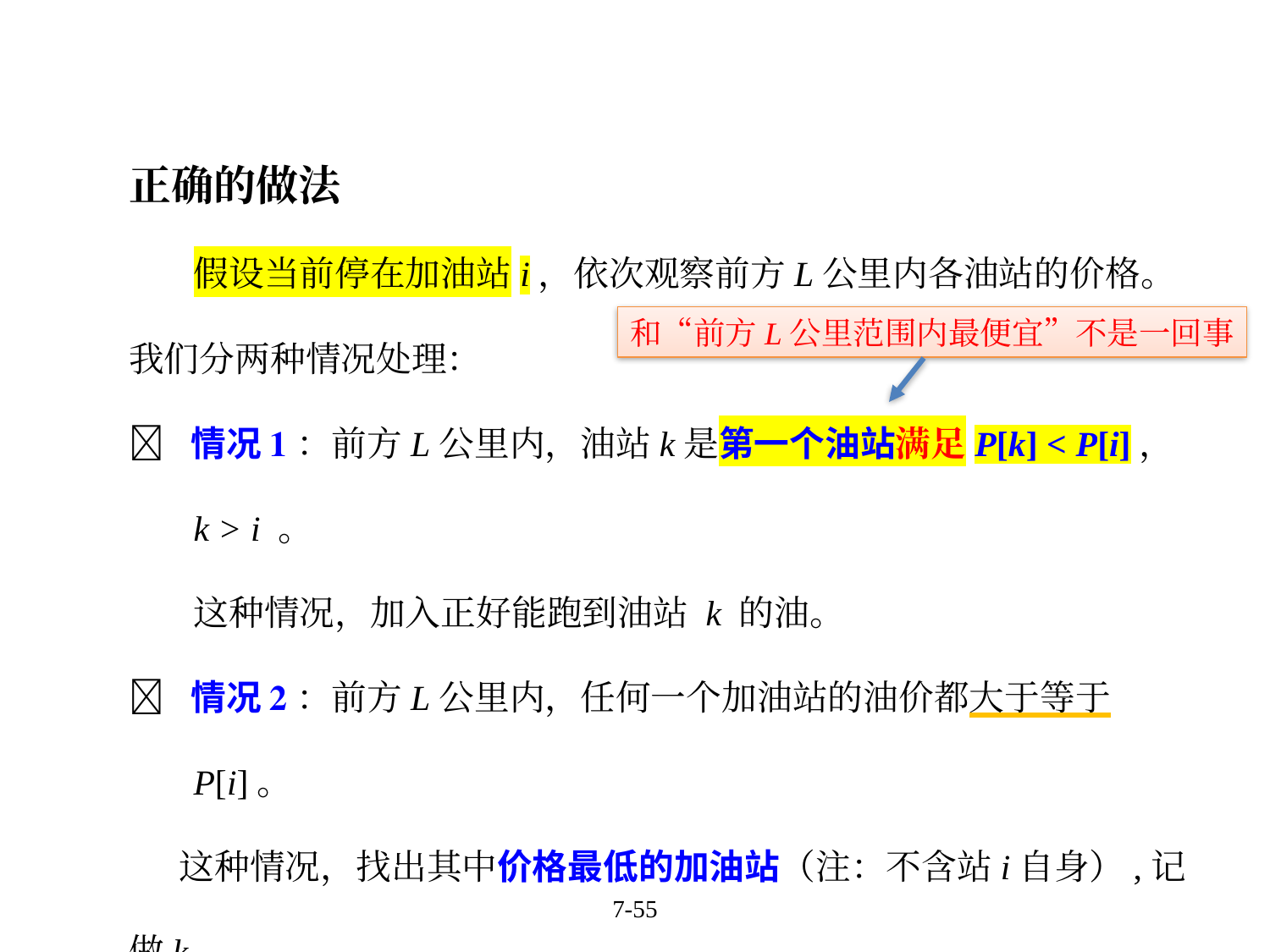

正确的做法
假设当前停在加油站i，依次观察前方L公里内各油站的价格。我们分两种情况处理：
•  情况1：前方L公里内，油站k是第一个油站满足P[k] < P[i]， k > i 。
这种情况，加入正好能跑到油站 k 的油。
•  情况2：前方L公里内，任何一个加油站的油价都大于等于P[i]。
这种情况，找出其中价格最低的加油站（注：不含站i自身）,记做k。
       如果价格同等最低的有好几个，则选择其中最远的一个。
这时，把油箱加满，下一站停在选定的加油站k。
和“前方L公里范围内最便宜”不是一回事
7-55